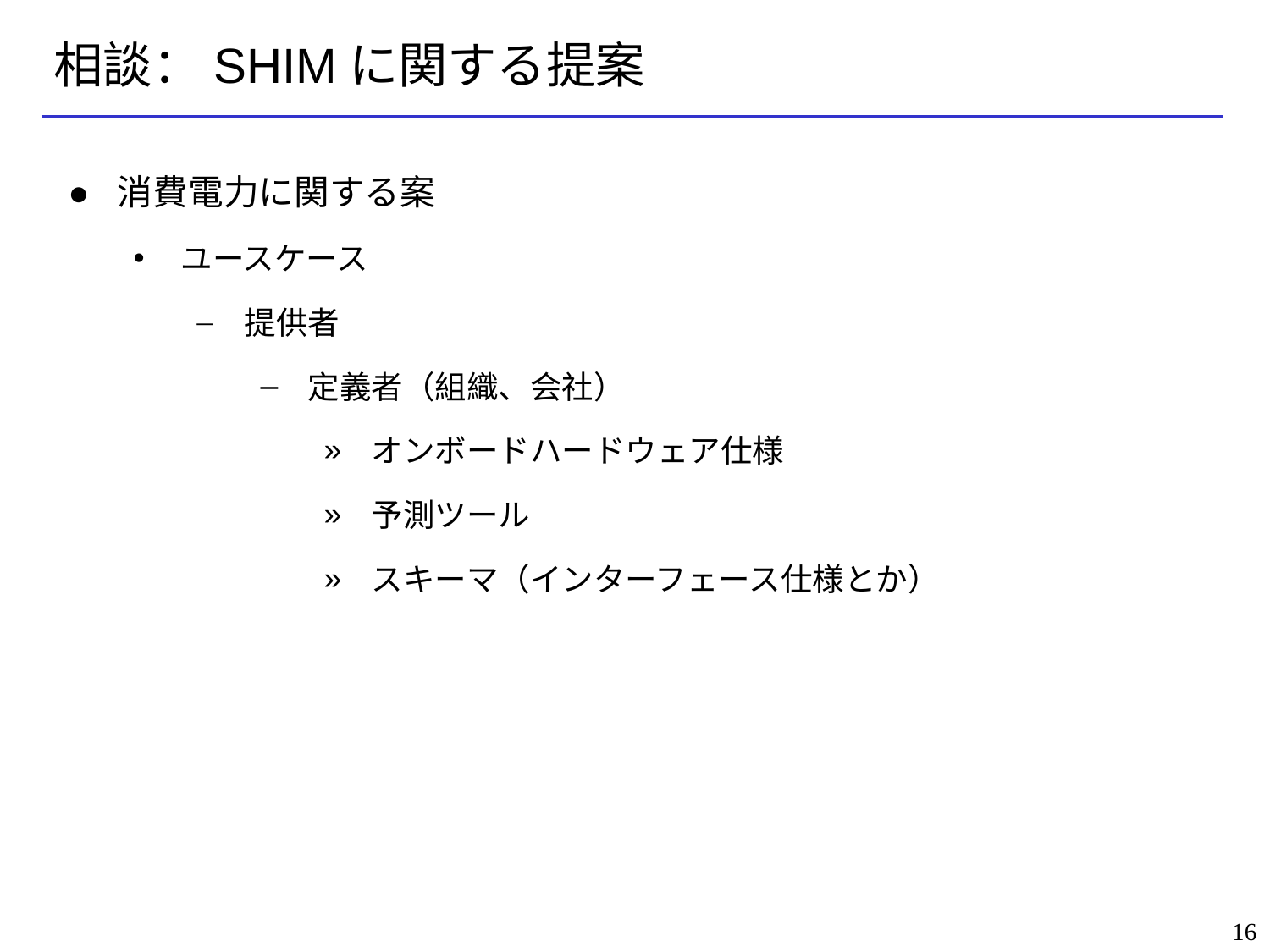

# 相談：SHIMに関する提案
消費電力に関する案
ユースケース
提供者
定義者（組織、会社）
オンボードハードウェア仕様
予測ツール
スキーマ（インターフェース仕様とか）

16